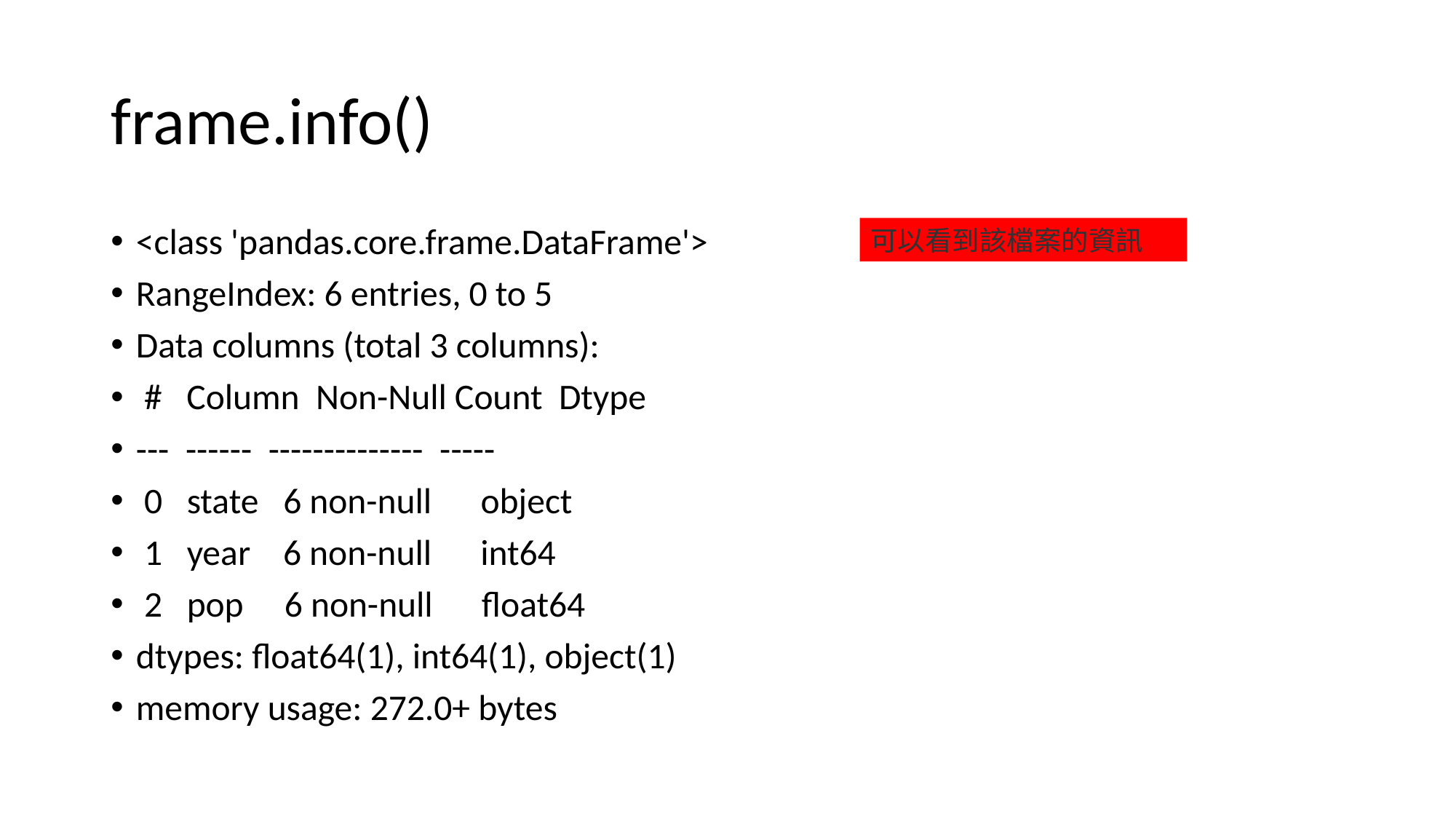

# frame.info()
<class 'pandas.core.frame.DataFrame'>
RangeIndex: 6 entries, 0 to 5
Data columns (total 3 columns):
 #   Column  Non-Null Count  Dtype
---  ------  --------------  -----
 0   state   6 non-null      object
 1   year    6 non-null      int64
 2   pop     6 non-null      float64
dtypes: float64(1), int64(1), object(1)
memory usage: 272.0+ bytes
可以看到該檔案的資訊